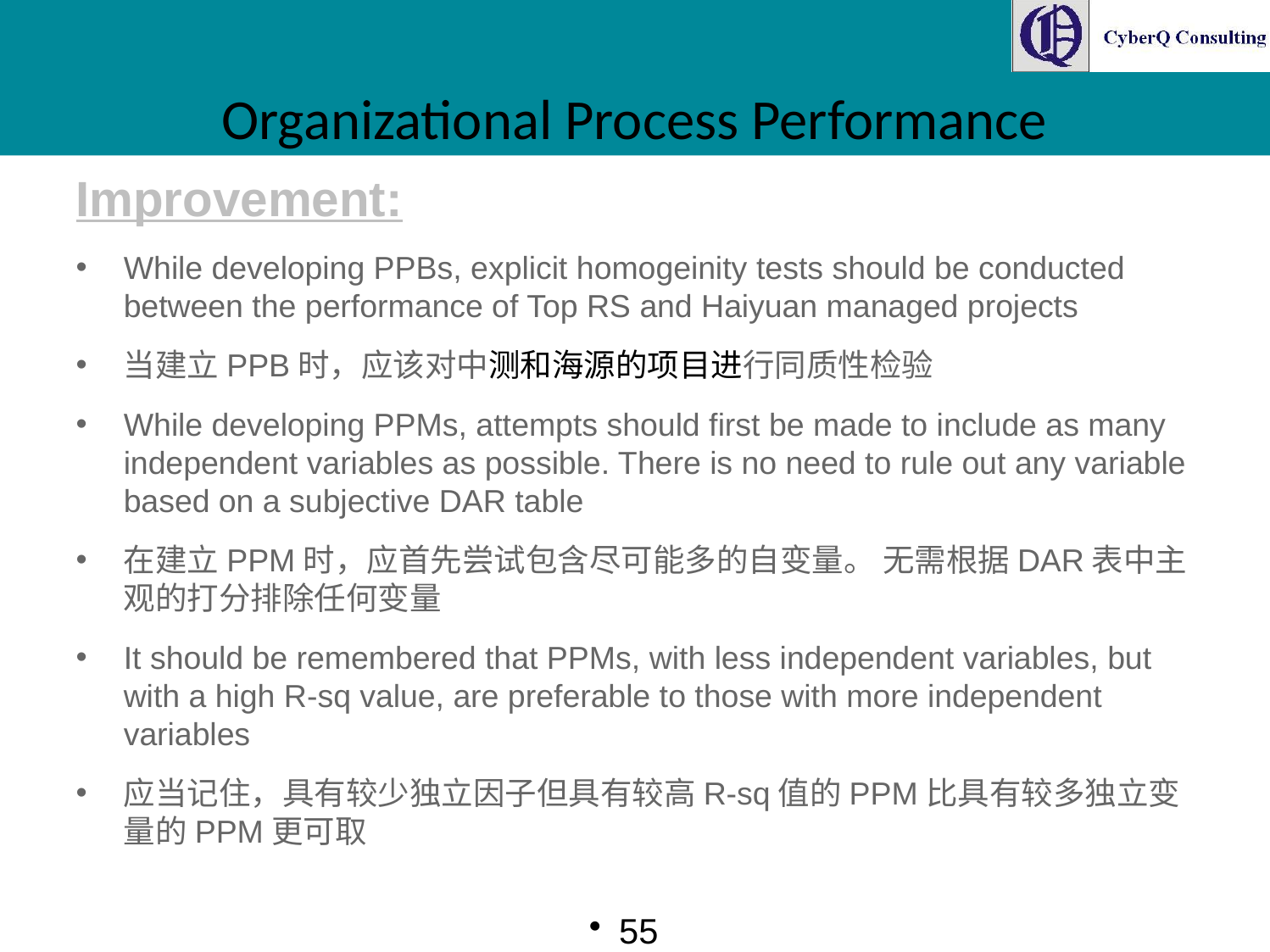

# Organizational Process Performance
Improvement:
While developing PPBs, explicit homogeinity tests should be conducted between the performance of Top RS and Haiyuan managed projects
当建立PPB时，应该对中测和海源的项目进行同质性检验
While developing PPMs, attempts should first be made to include as many independent variables as possible. There is no need to rule out any variable based on a subjective DAR table
在建立PPM时，应首先尝试包含尽可能多的自变量。 无需根据DAR表中主观的打分排除任何变量
It should be remembered that PPMs, with less independent variables, but with a high R-sq value, are preferable to those with more independent variables
应当记住，具有较少独立因子但具有较高R-sq值的PPM比具有较多独立变量的PPM更可取
55